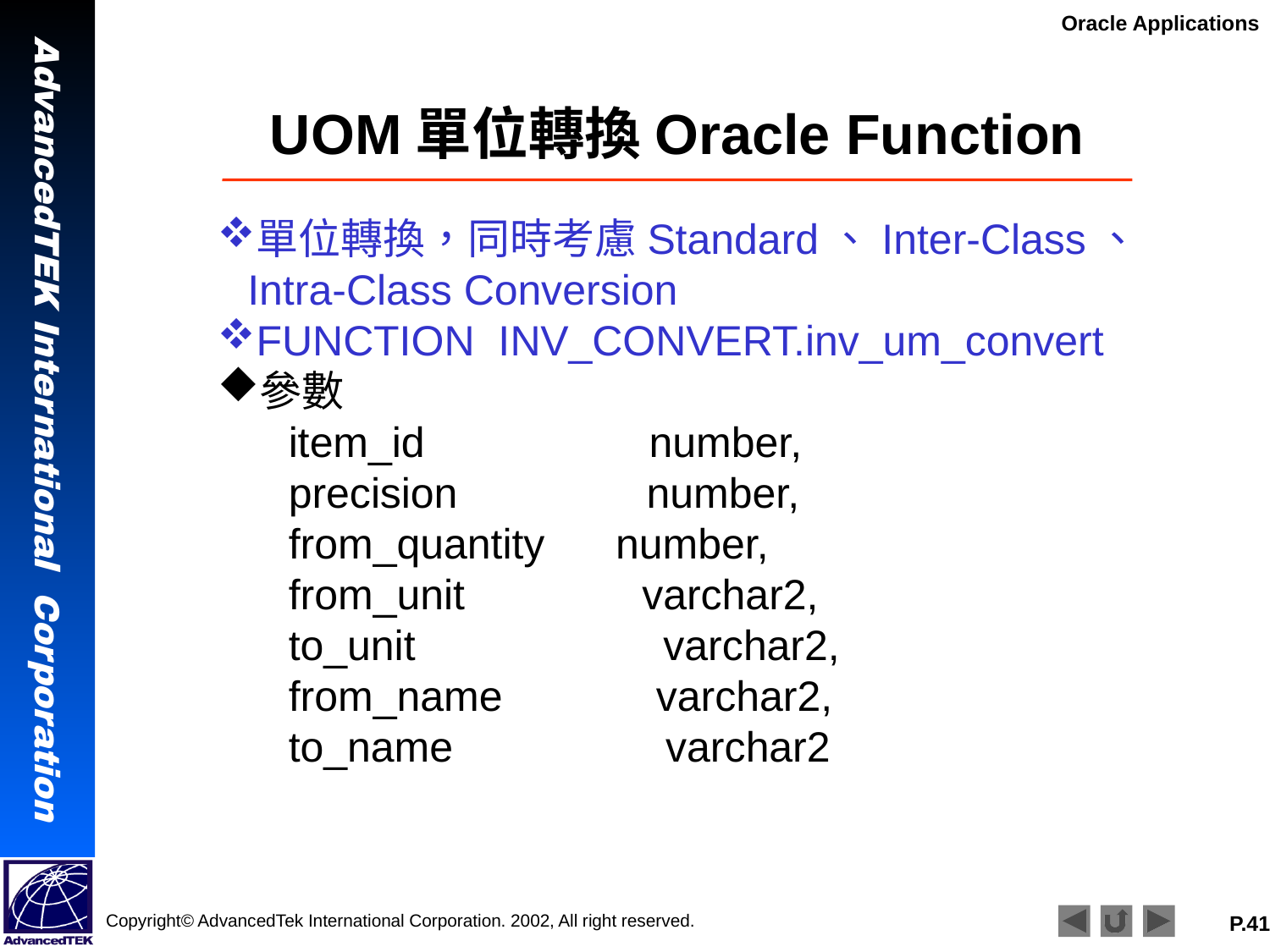

UOM單位轉換Oracle Function
單位轉換，同時考慮Standard、Inter-Class、  Intra-Class Conversion
FUNCTION  INV_CONVERT.inv_um_convert
參數
      item_id                   number,
      precision                number,
      from_quantity      number,
      from_unit               varchar2,
      to_unit                     varchar2,
      from_name             varchar2,
      to_name                  varchar2